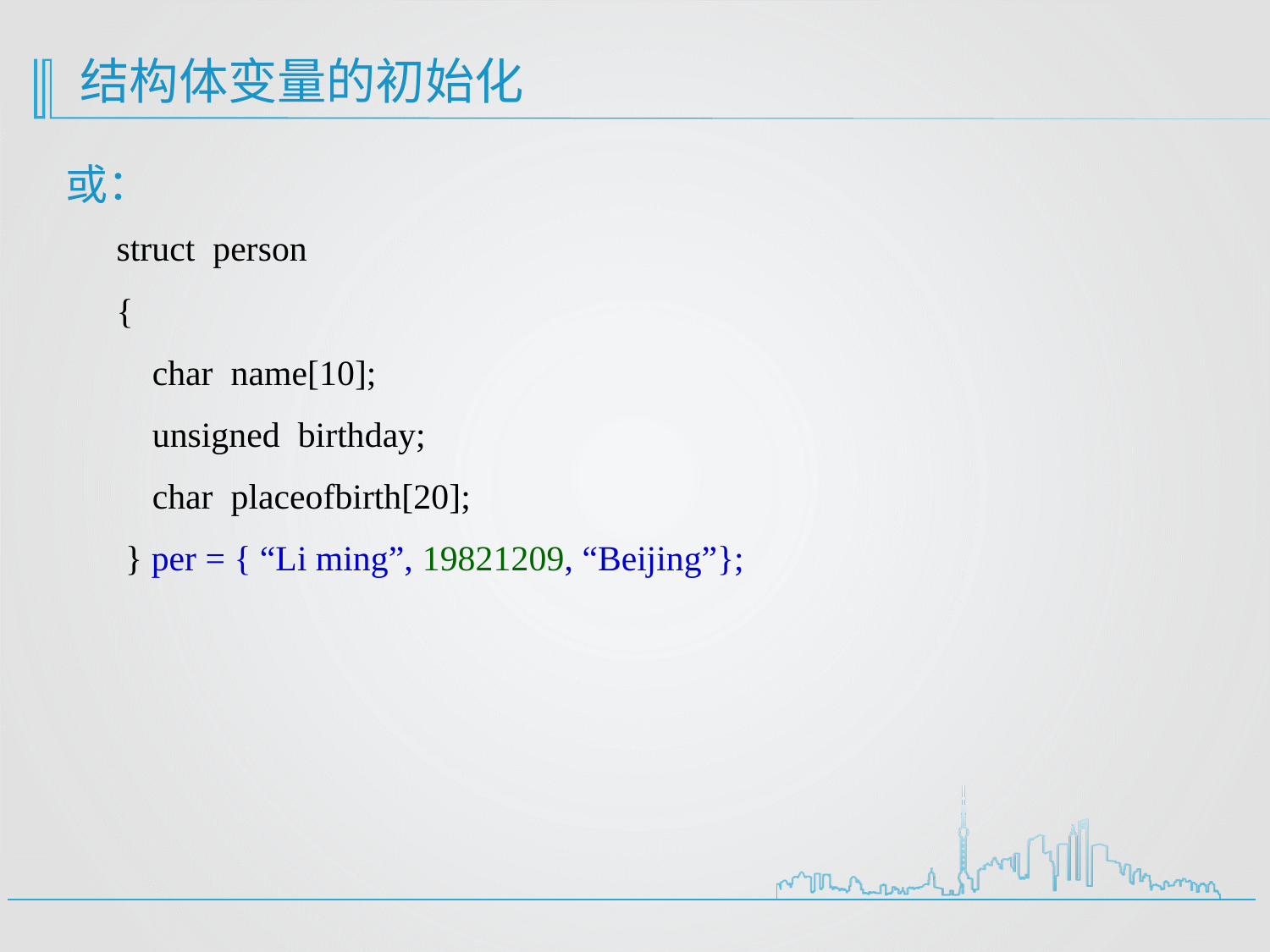

# 结构体变量的初始化
或：
struct  person
{
    char  name[10];
    unsigned  birthday;
    char  placeofbirth[20];
 } per = { “Li ming”, 19821209, “Beijing”};